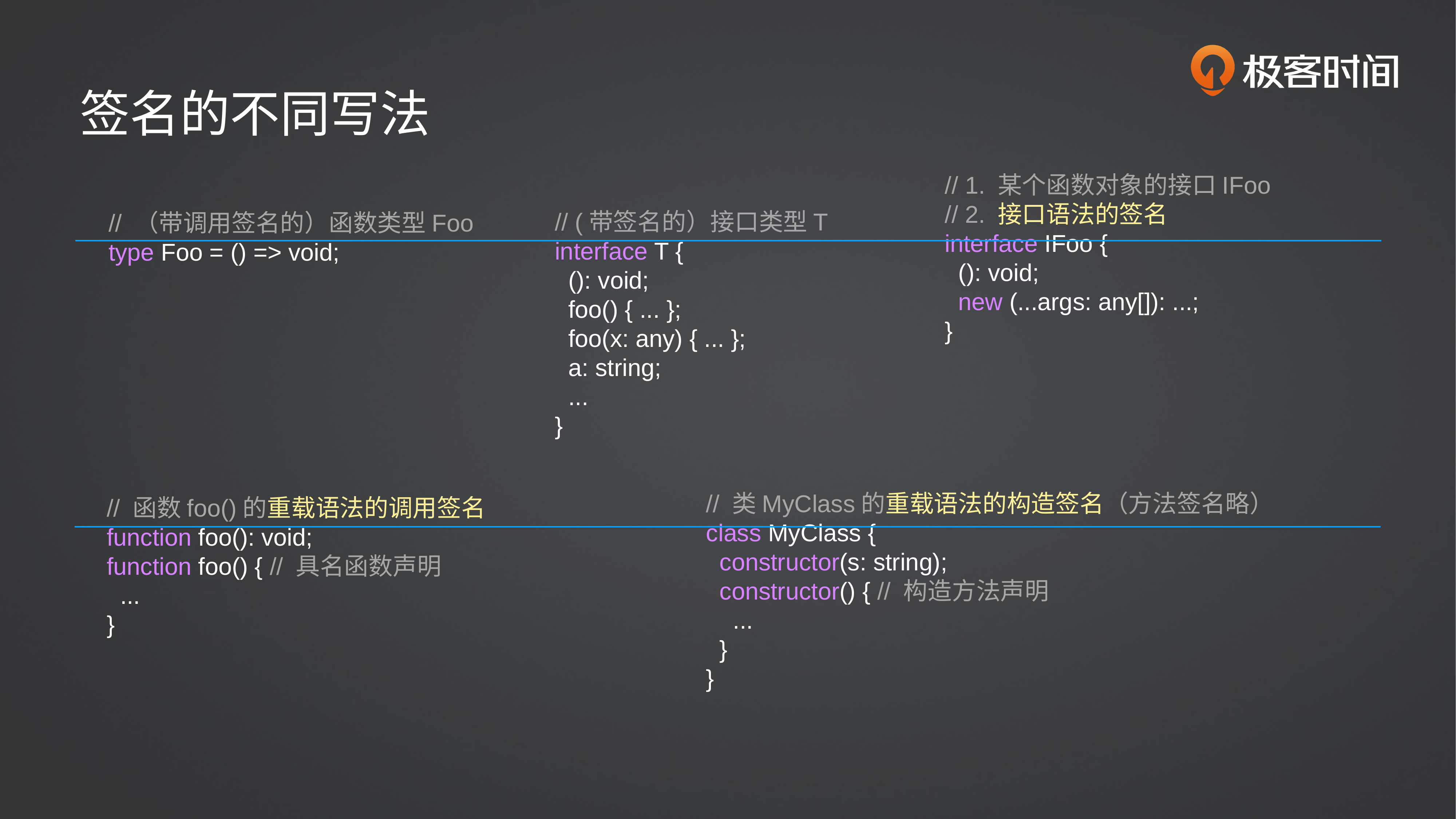

签名的不同写法
// 1. 某个函数对象的接口IFoo
// 2. 接口语法的签名
interface IFoo {
  (): void;
  new (...args: any[]): ...;
}
// (带签名的）接口类型T
interface T {
  (): void;
  foo() { ... };
  foo(x: any) { ... };
  a: string;
  ...
}
// （带调用签名的）函数类型Foo
type Foo = () => void;

// 类MyClass的重载语法的构造签名（方法签名略）
class MyClass {
  constructor(s: string);
  constructor() { // 构造方法声明
    ...
  }
}
// 函数foo()的重载语法的调用签名
function foo(): void;
function foo() { // 具名函数声明
  ...
}